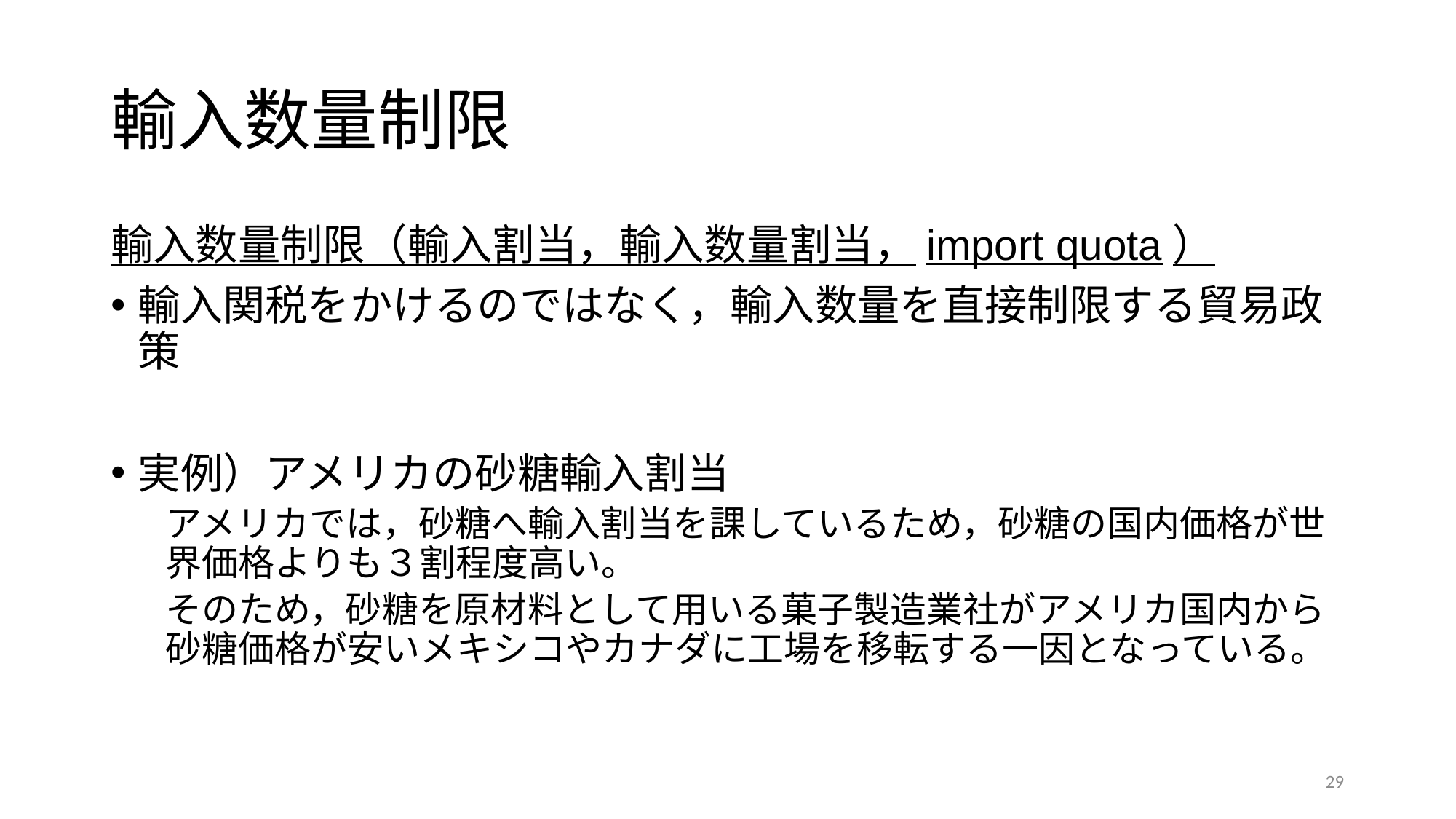

# 輸入数量制限
輸入数量制限（輸入割当，輸入数量割当，import quota）
輸入関税をかけるのではなく，輸入数量を直接制限する貿易政策

実例）アメリカの砂糖輸入割当
アメリカでは，砂糖へ輸入割当を課しているため，砂糖の国内価格が世界価格よりも３割程度高い。
そのため，砂糖を原材料として用いる菓子製造業社がアメリカ国内から砂糖価格が安いメキシコやカナダに工場を移転する一因となっている。
29